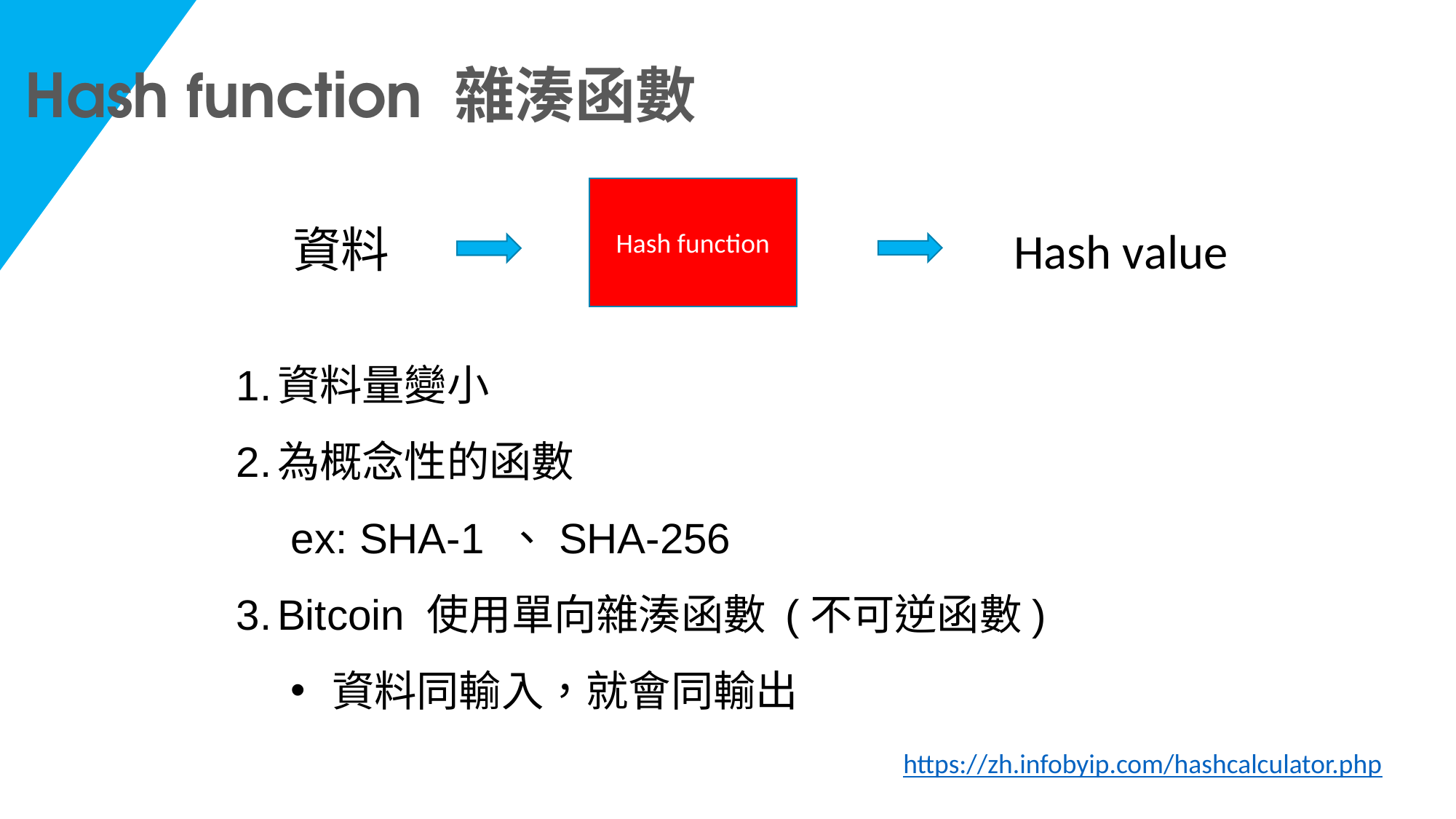

Hash function 雜湊函數
Hash function
資料
Hash value

資料量變小
為概念性的函數
ex: SHA-1 、SHA-256
Bitcoin 使用單向雜湊函數 (不可逆函數)
資料同輸入，就會同輸出

https://zh.infobyip.com/hashcalculator.php